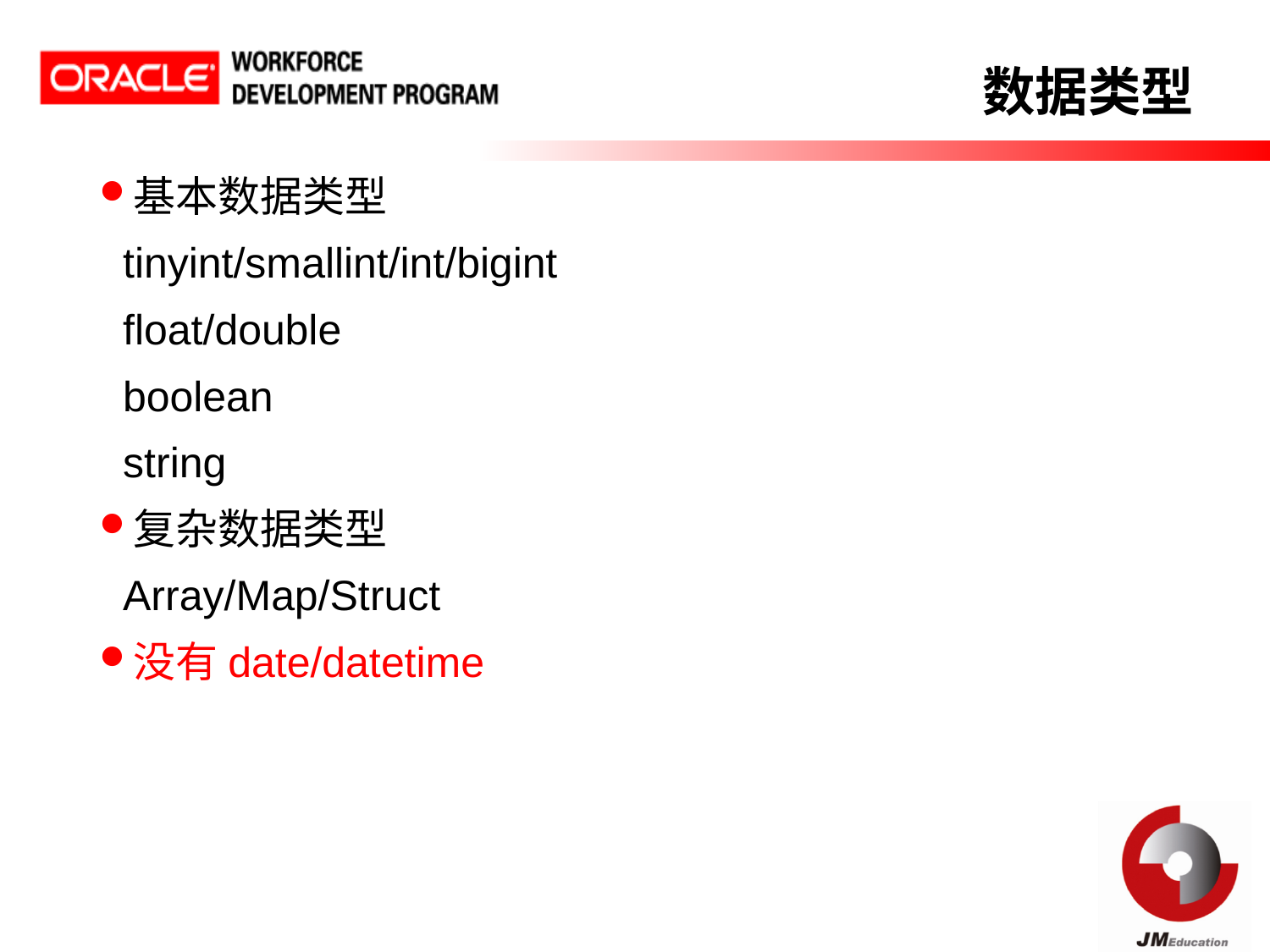

数据类型
基本数据类型
	tinyint/smallint/int/bigint
	float/double
	boolean
	string
复杂数据类型
	Array/Map/Struct
没有date/datetime